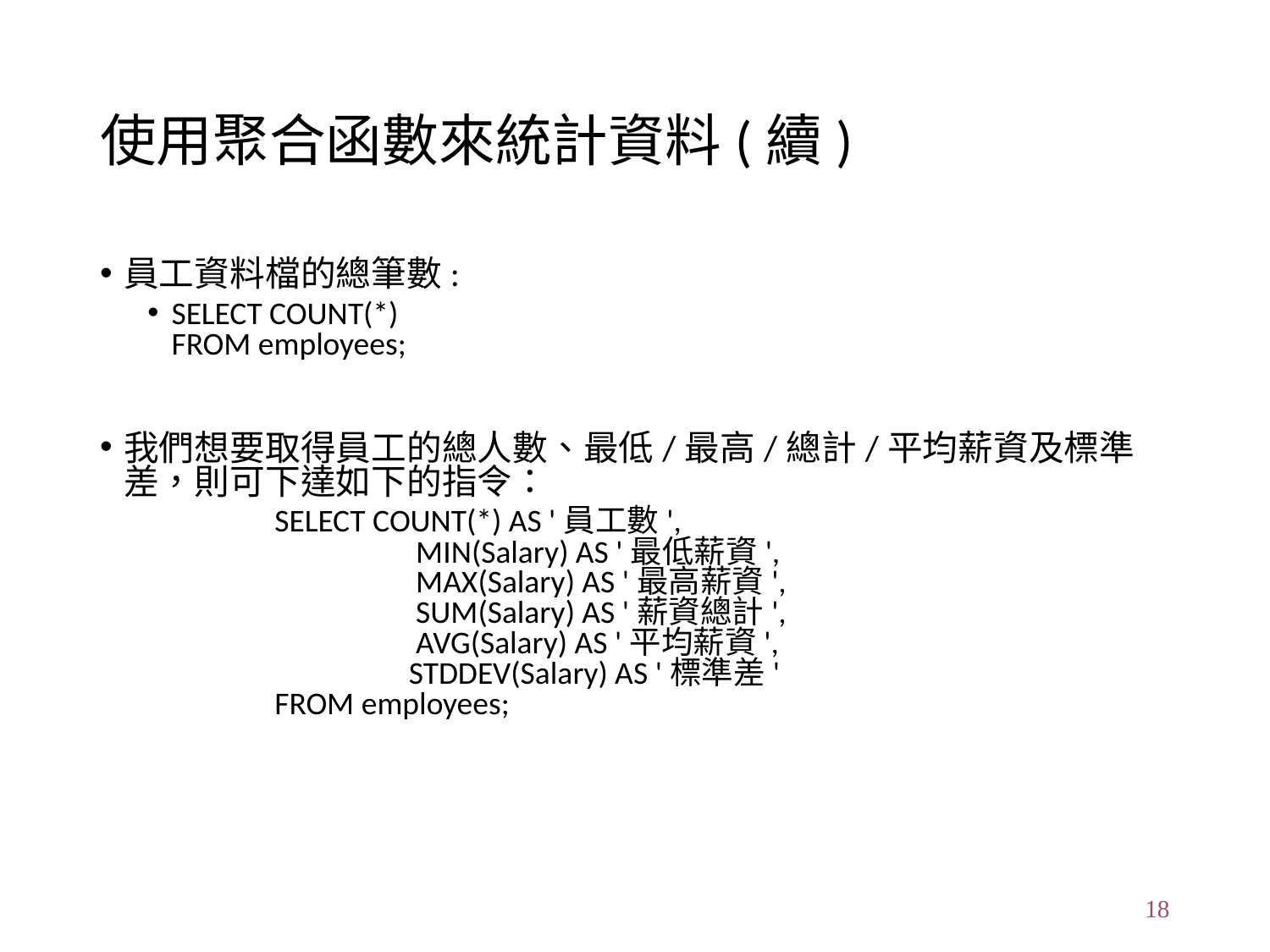

# 使用聚合函數來統計資料(續)
員工資料檔的總筆數:
SELECT COUNT(*)
FROM employees;

我們想要取得員工的總人數、最低/最高/總計/平均薪資及標準差，則可下達如下的指令：
	SELECT COUNT(*) AS '員工數',
		  MIN(Salary) AS '最低薪資',
		  MAX(Salary) AS '最高薪資',
		  SUM(Salary) AS '薪資總計',
		  AVG(Salary) AS '平均薪資',
		 STDDEV(Salary) AS '標準差'
	FROM employees;
18